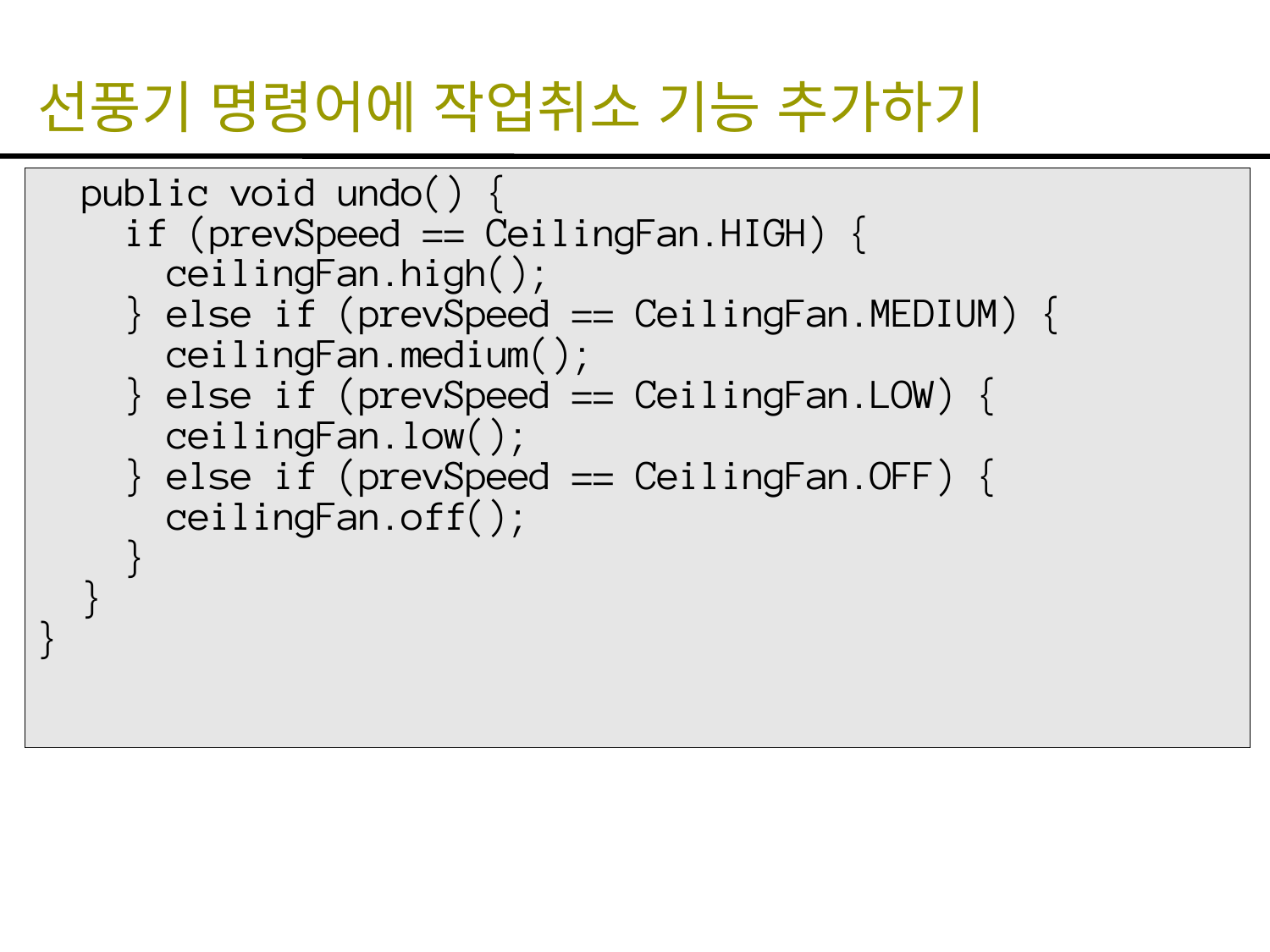

# 선풍기 명령어에 작업취소 기능 추가하기
  public void undo() {
    if (prevSpeed == CeilingFan.HIGH) {
      ceilingFan.high();
    } else if (prevSpeed == CeilingFan.MEDIUM) {
      ceilingFan.medium();
    } else if (prevSpeed == CeilingFan.LOW) {
      ceilingFan.low();
    } else if (prevSpeed == CeilingFan.OFF) {
      ceilingFan.off();
    }
  }
}